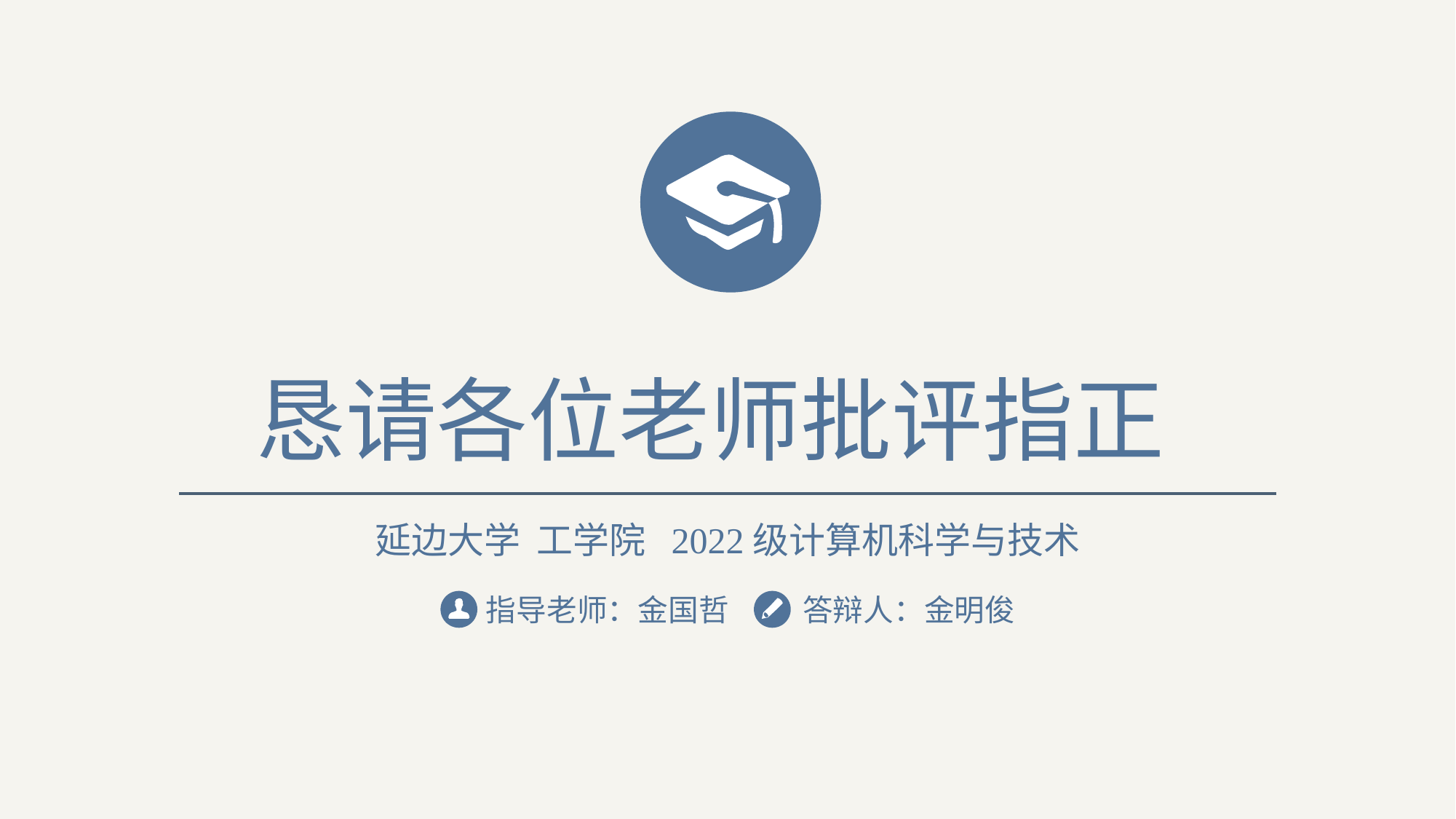

恳请各位老师批评指正
延边大学  工学院  2022级计算机科学与技术
指导老师：金国哲
答辩人：金明俊